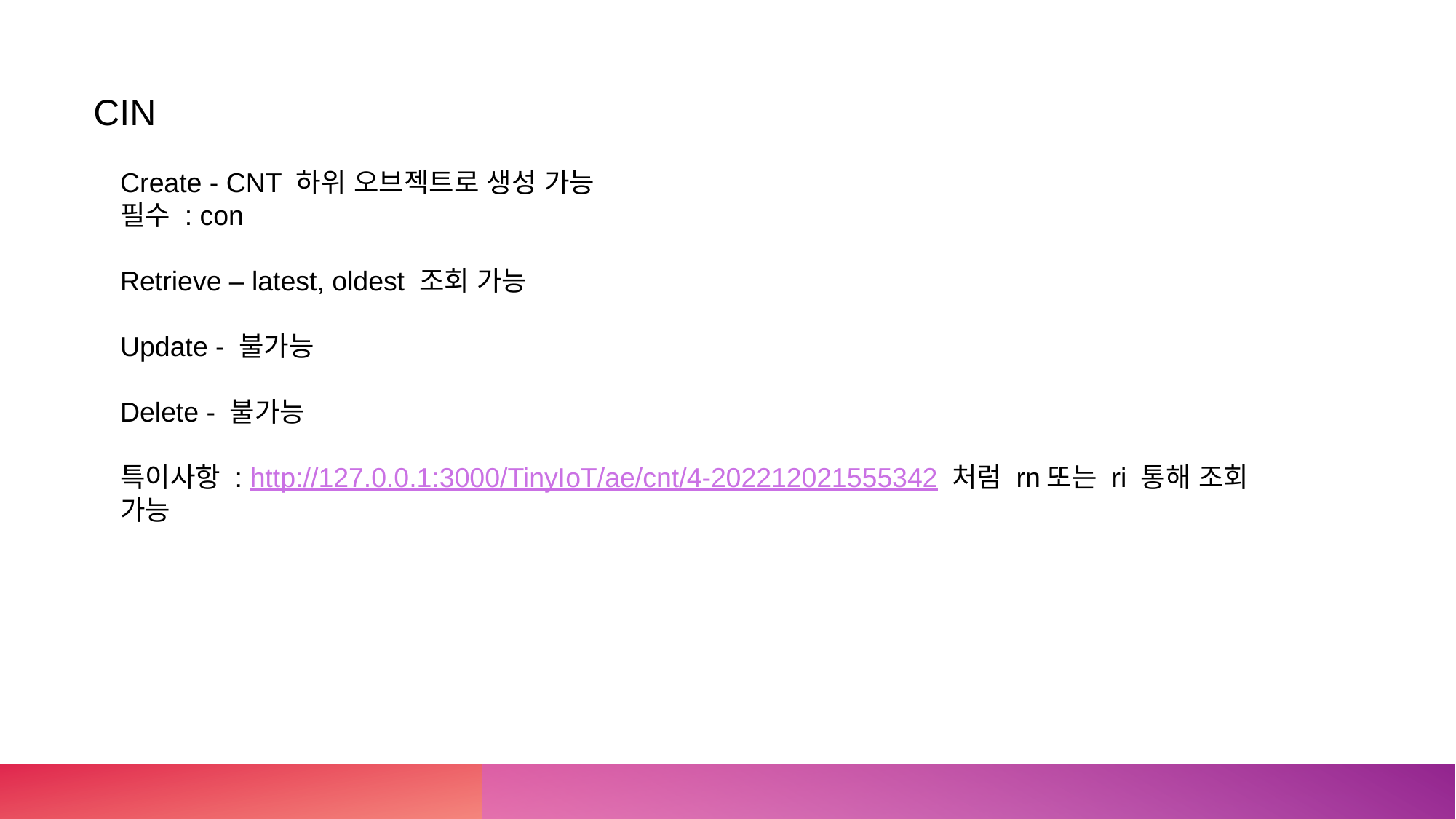

CIN
Create - CNT 하위 오브젝트로 생성 가능
필수 : con

Retrieve – latest, oldest 조회 가능

Update - 불가능

Delete - 불가능

특이사항 : http://127.0.0.1:3000/TinyIoT/ae/cnt/4-202212021555342 처럼 rn또는 ri 통해 조회 가능